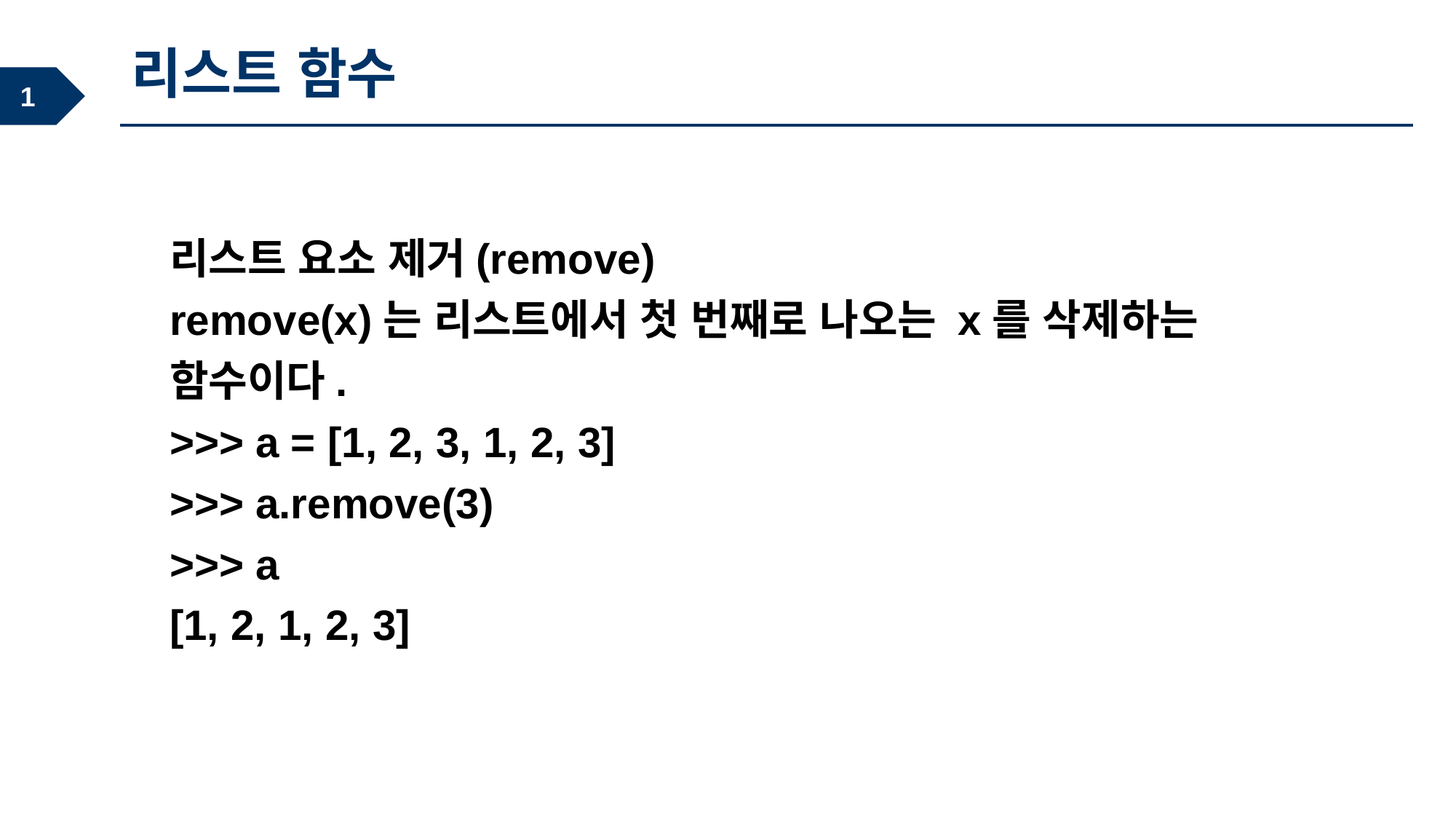

리스트 함수
리스트 요소 제거(remove)
remove(x)는 리스트에서 첫 번째로 나오는 x를 삭제하는 함수이다.
>>> a = [1, 2, 3, 1, 2, 3]
>>> a.remove(3)
>>> a
[1, 2, 1, 2, 3]